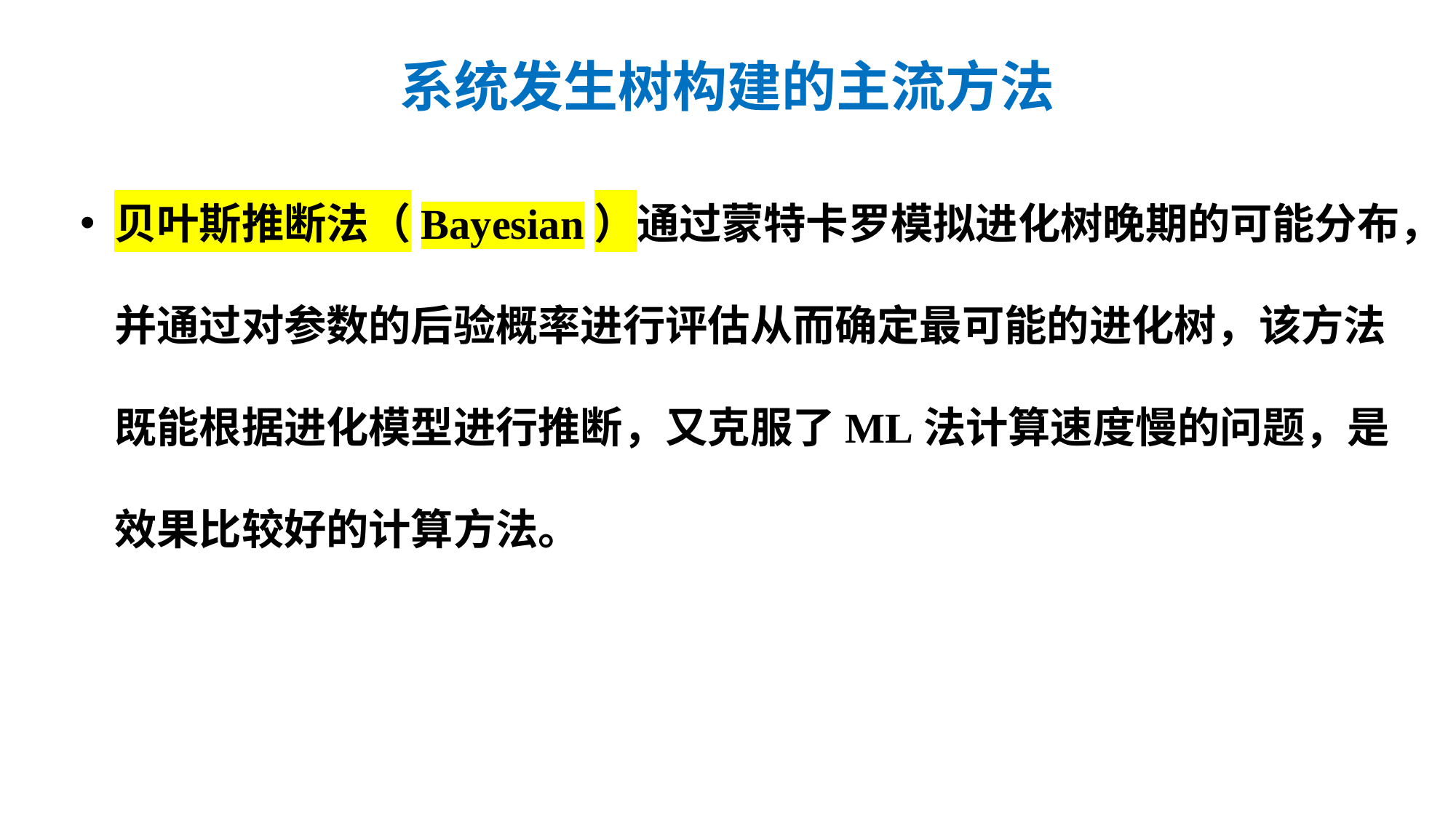

系统发生树构建的主流方法
贝叶斯推断法（Bayesian）通过蒙特卡罗模拟进化树晚期的可能分布，并通过对参数的后验概率进行评估从而确定最可能的进化树，该方法既能根据进化模型进行推断，又克服了ML法计算速度慢的问题，是效果比较好的计算方法。